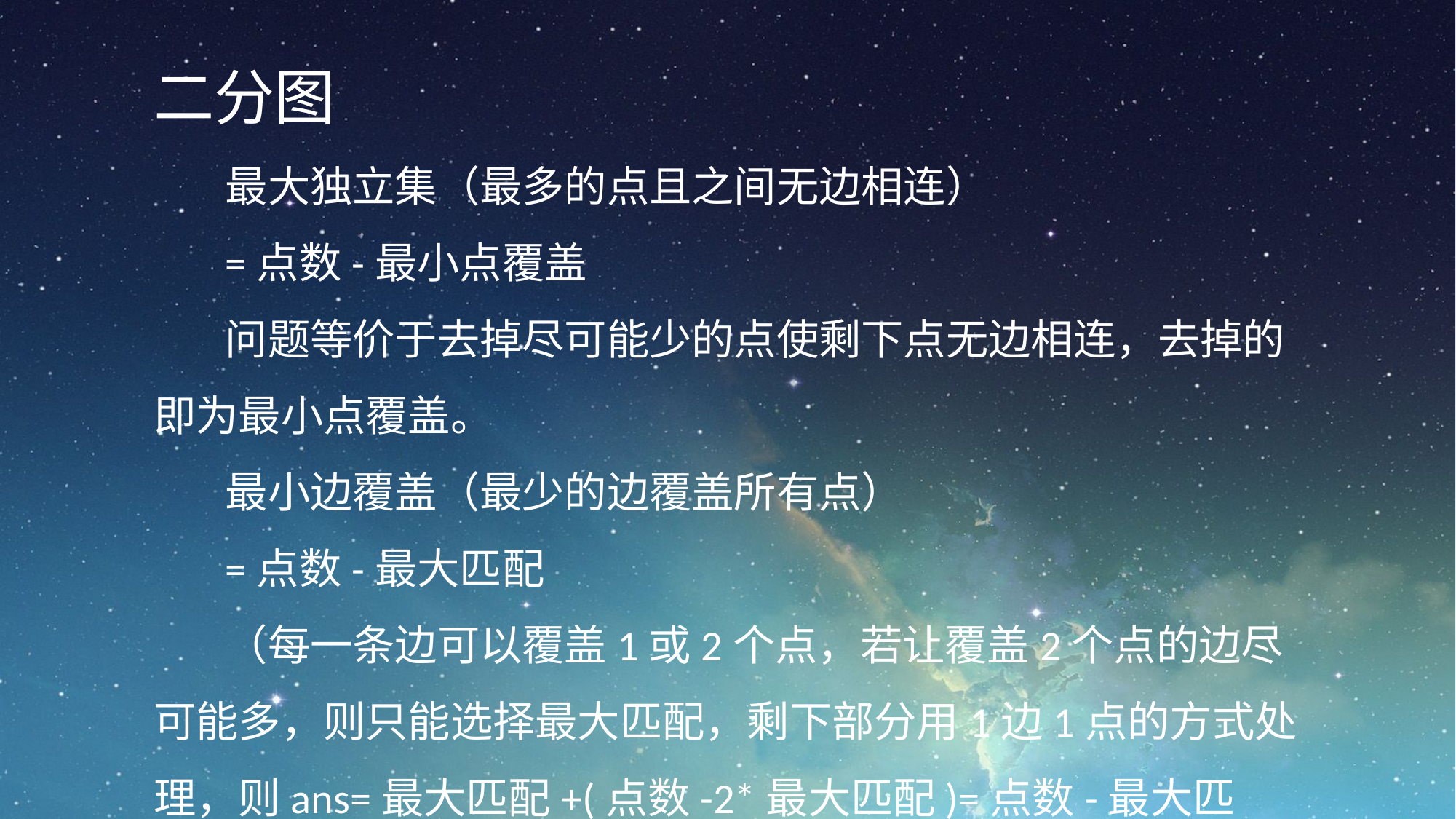

二分图
最大独立集（最多的点且之间无边相连）
=点数-最小点覆盖
问题等价于去掉尽可能少的点使剩下点无边相连，去掉的即为最小点覆盖。
最小边覆盖（最少的边覆盖所有点）
=点数-最大匹配
（每一条边可以覆盖1或2个点，若让覆盖2个点的边尽可能多，则只能选择最大匹配，剩下部分用1边1点的方式处理，则ans=最大匹配+(点数-2*最大匹配)=点数-最大匹配。)